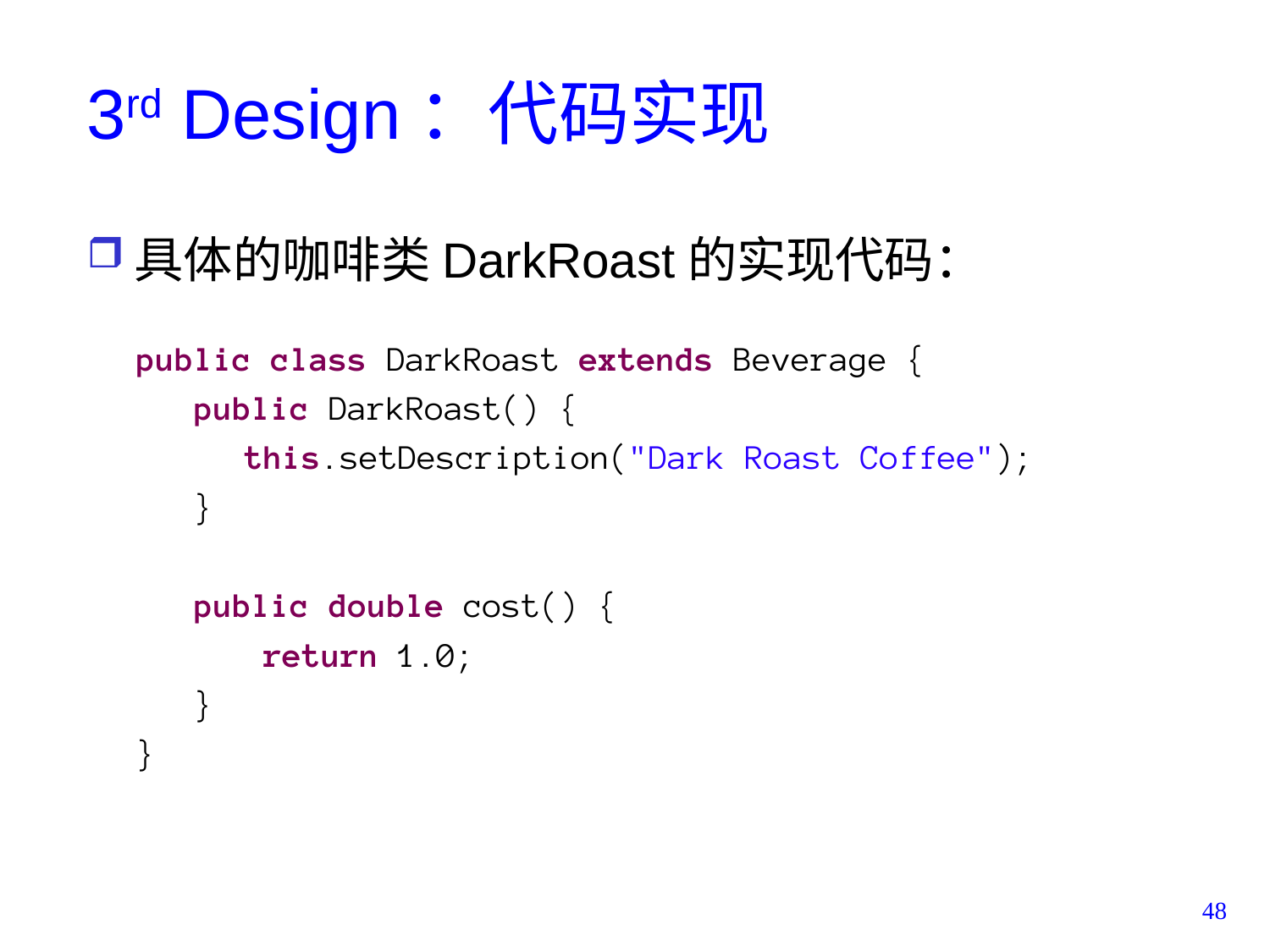

# 3rd Design：代码实现
具体的咖啡类DarkRoast的实现代码：

 public class DarkRoast extends Beverage {
    public DarkRoast() {
	this.setDescription("Dark Roast Coffee");
    }

    public double cost() {
	 return 1.0;
    }
 }
48